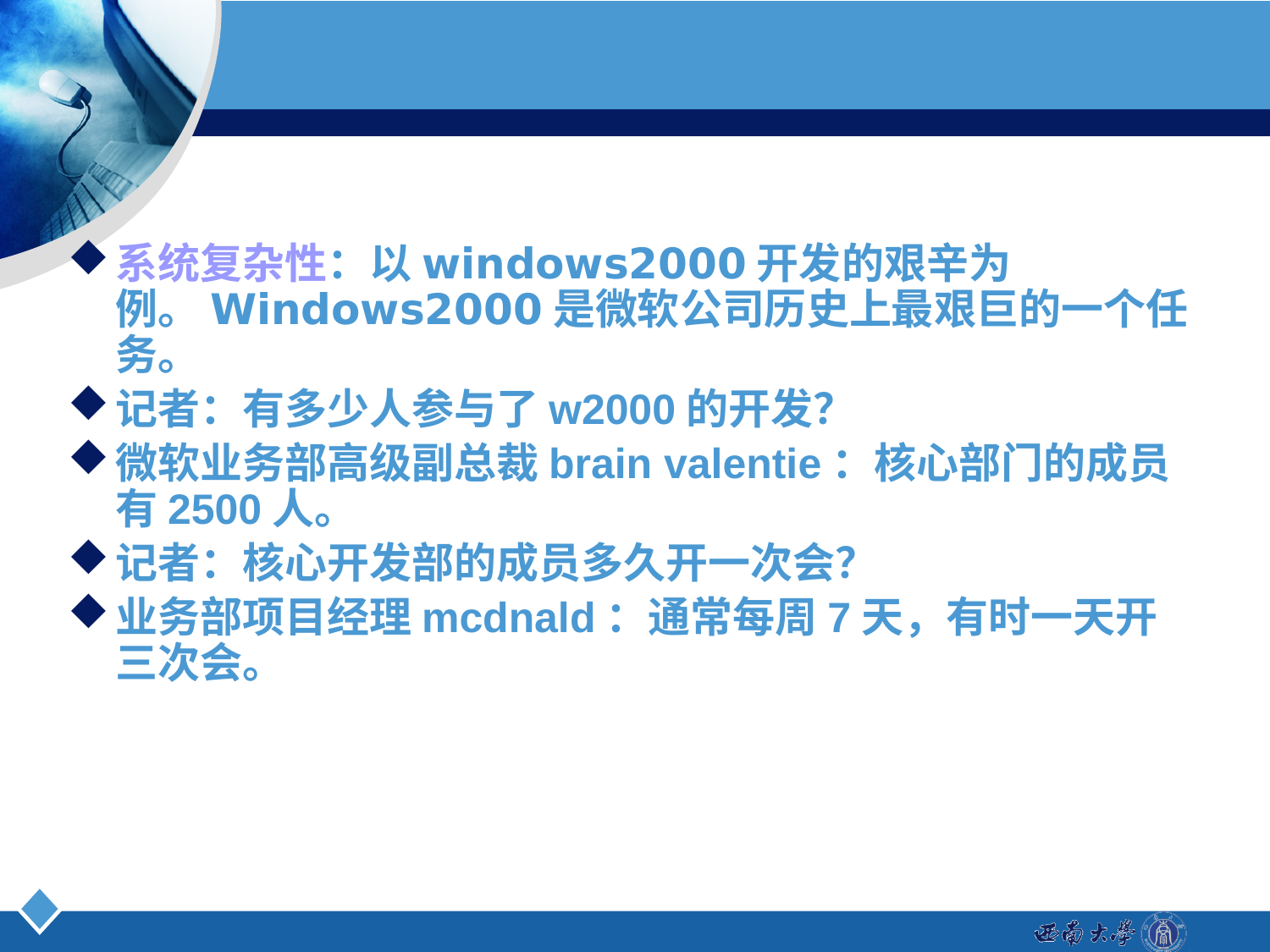

#
系统复杂性：以windows2000开发的艰辛为例。Windows2000是微软公司历史上最艰巨的一个任务。
记者：有多少人参与了w2000的开发？
微软业务部高级副总裁brain valentie：核心部门的成员有2500人。
记者：核心开发部的成员多久开一次会？
业务部项目经理mcdnald：通常每周7天，有时一天开三次会。